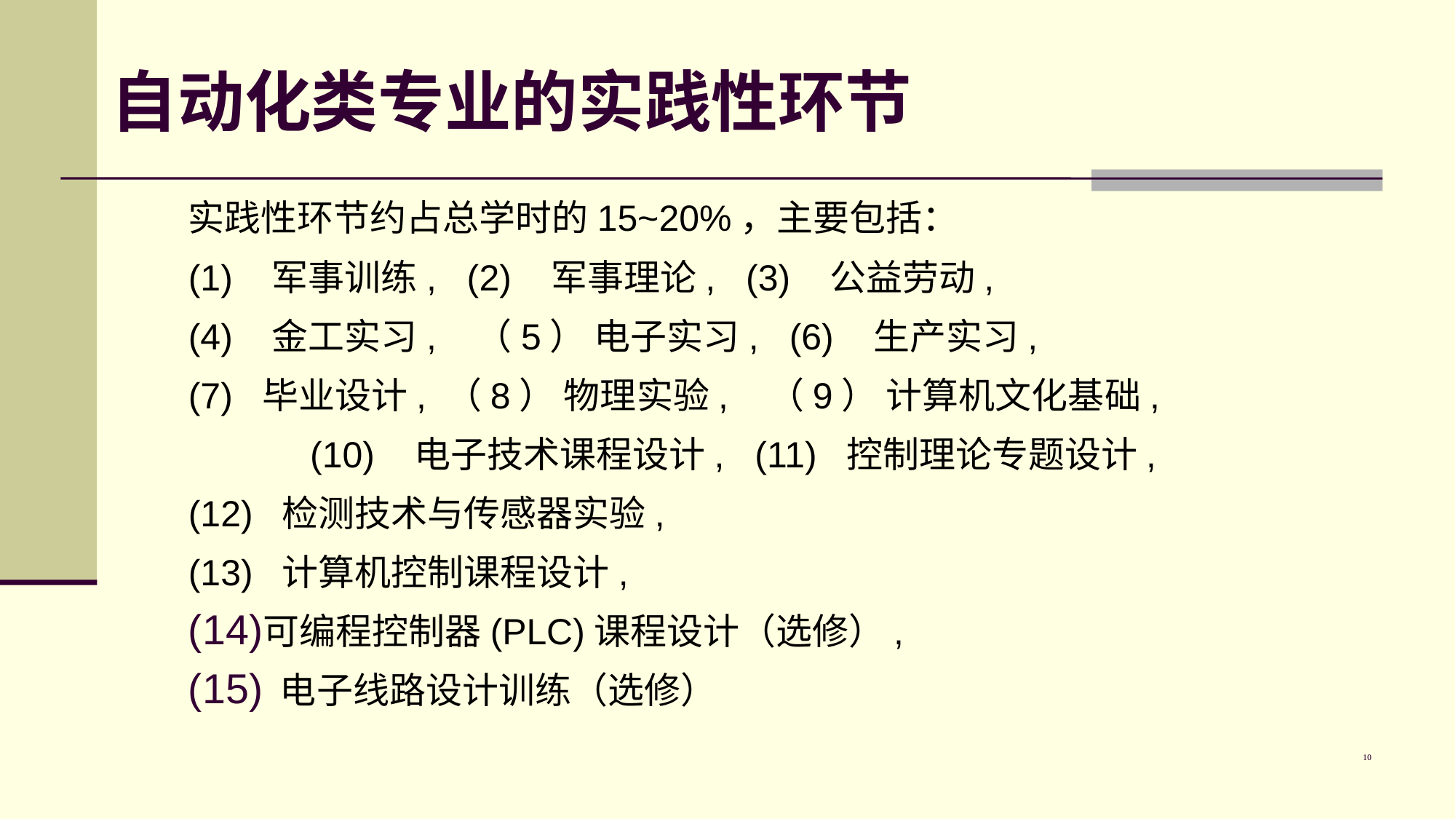

# 自动化类专业的实践性环节
实践性环节约占总学时的15~20%，主要包括：
(1)   军事训练,   (2)   军事理论,   (3)   公益劳动,
(4)   金工实习,   （5） 电子实习,   (6)   生产实习,
(7)  毕业设计, （8） 物理实验,   （9） 计算机文化基础,                 (10)   电子技术课程设计,   (11)  控制理论专题设计,
(12)  检测技术与传感器实验,
(13)  计算机控制课程设计,
可编程控制器(PLC)课程设计（选修）,
 电子线路设计训练（选修）
10